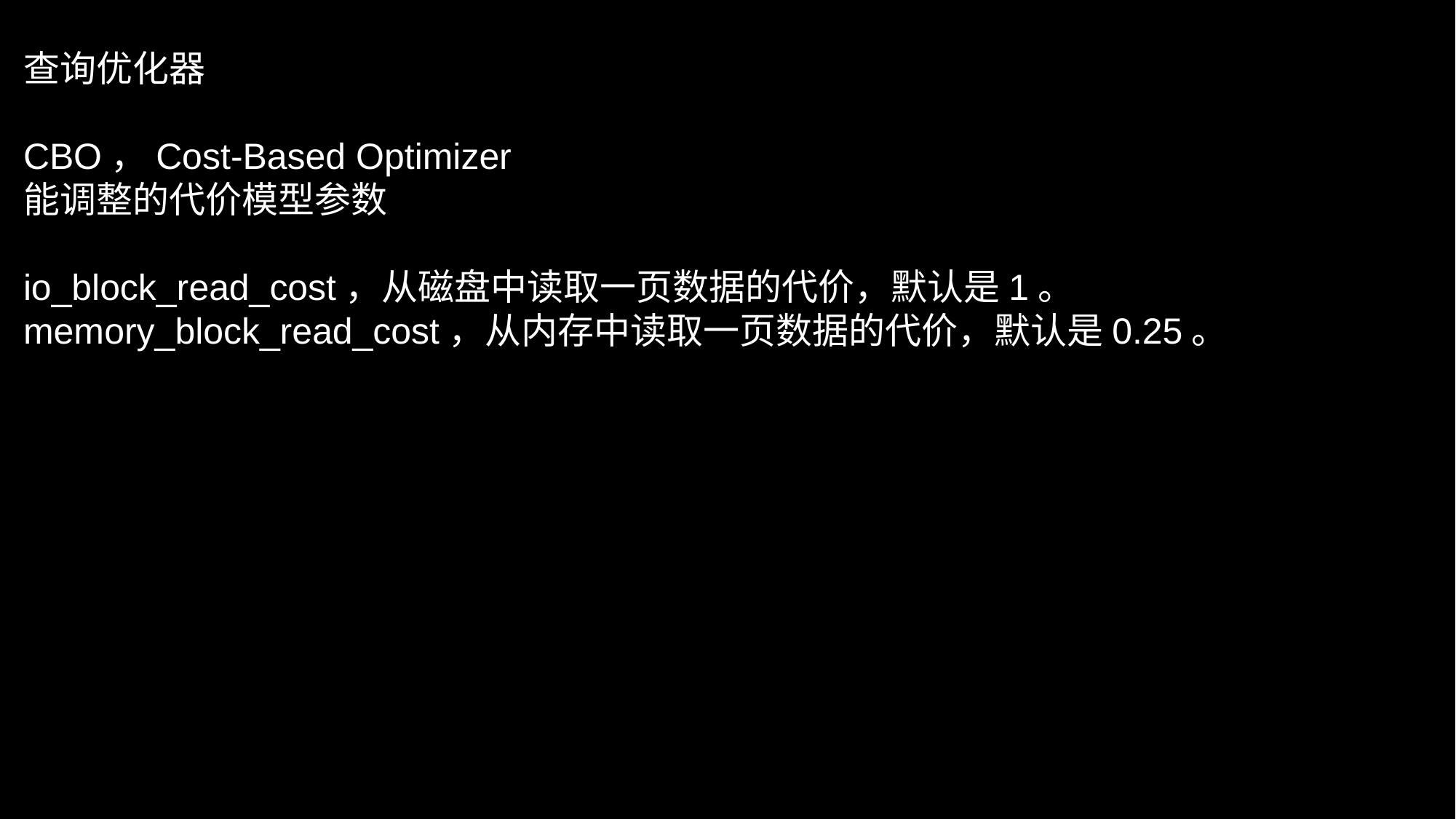

查询优化器

CBO，Cost-Based Optimizer
能调整的代价模型参数

io_block_read_cost，从磁盘中读取一页数据的代价，默认是1。
memory_block_read_cost，从内存中读取一页数据的代价，默认是0.25。